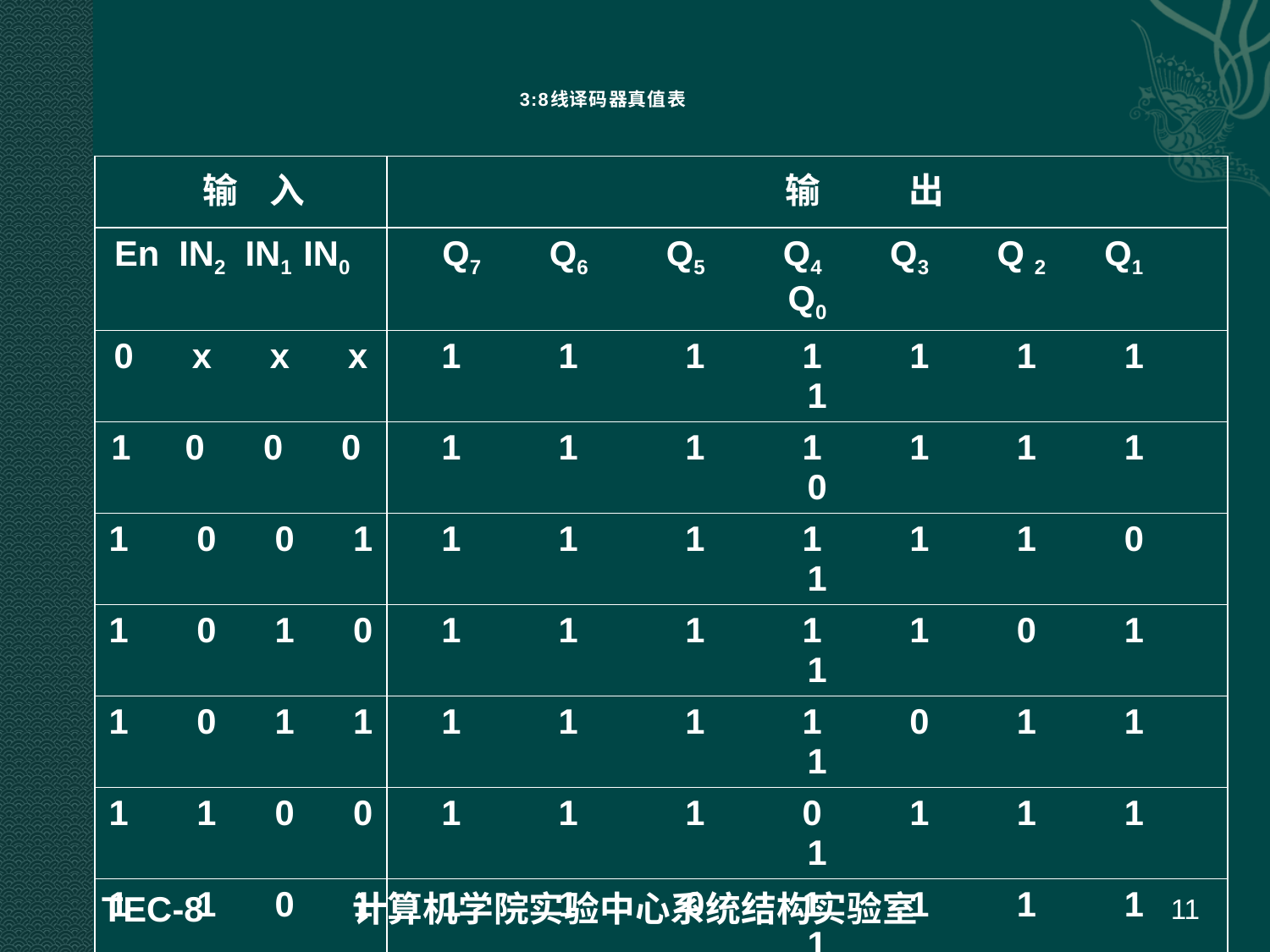

# 3:8线译码器真值表
| 输 入 | 输 出 |
| --- | --- |
| En IN2 IN1 IN0 | Q7 Q6 Q5 Q4 Q3 Q 2 Q1 Q0 |
| 0 x x x | 1 1 1 1 1 1 1 1 |
| 0 0 0 | 1 1 1 1 1 1 1 0 |
| 1 0 0 1 | 1 1 1 1 1 1 0 1 |
| 1 0 1 0 | 1 1 1 1 1 0 1 1 |
| 1 0 1 1 | 1 1 1 1 0 1 1 1 |
| 1 1 0 0 | 1 1 1 0 1 1 1 1 |
| 1 1 0 1 | 1 1 0 1 1 1 1 1 |
| 1 1 1 0 | 1 0 1 1 1 1 1 1 |
| 1 1 1 1 | 0 1 1 1 1 1 1 1 |
TEC-8
计算机学院实验中心系统结构实验室
11